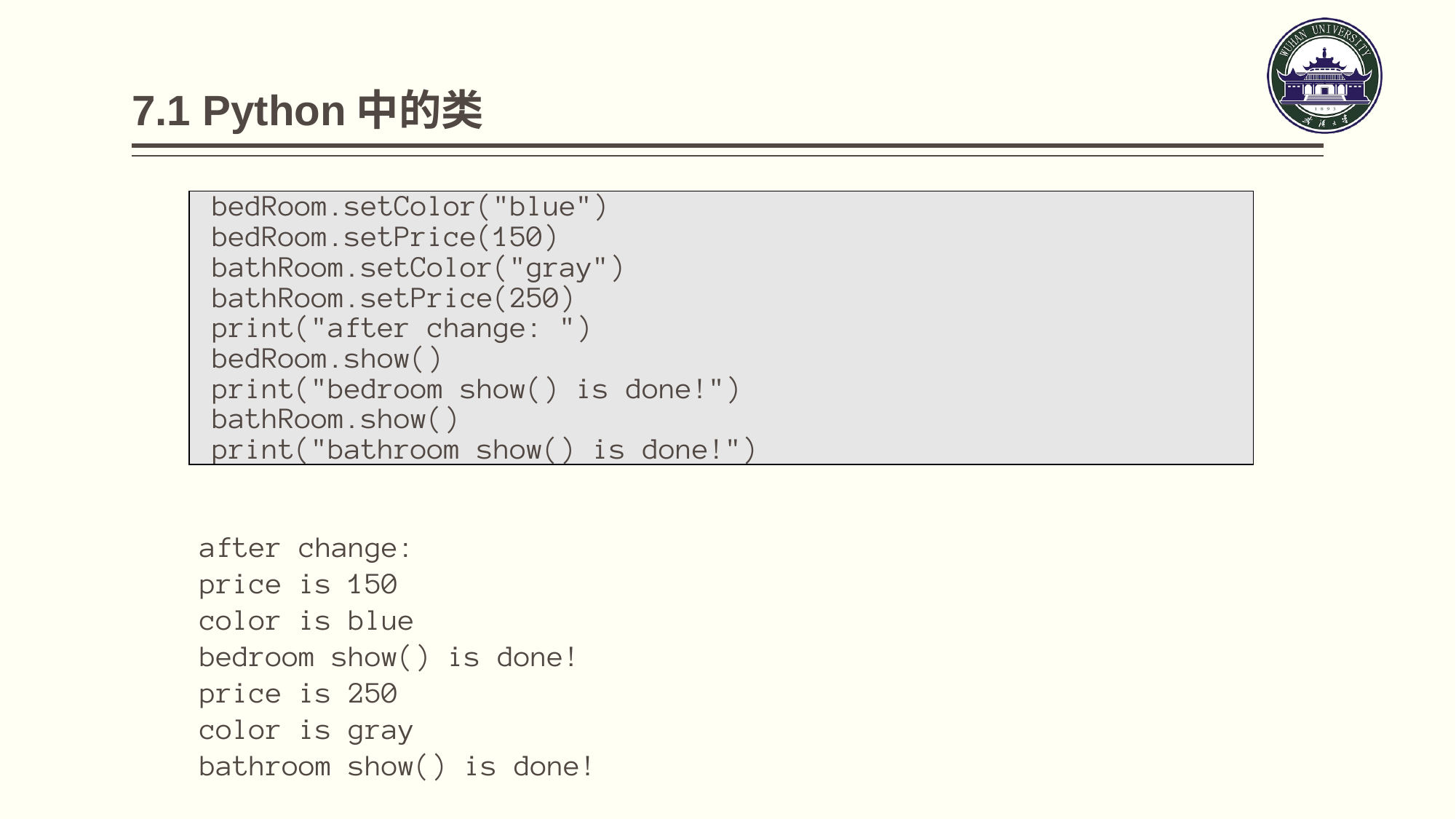

# 7.1 Python中的类
| bedRoom.setColor("blue") bedRoom.setPrice(150) bathRoom.setColor("gray") bathRoom.setPrice(250) print("after change: ") bedRoom.show() print("bedroom show() is done!") bathRoom.show() print("bathroom show() is done!") |
| --- |
after change:
price is 150
color is blue
bedroom show() is done!
price is 250
color is gray
bathroom show() is done!